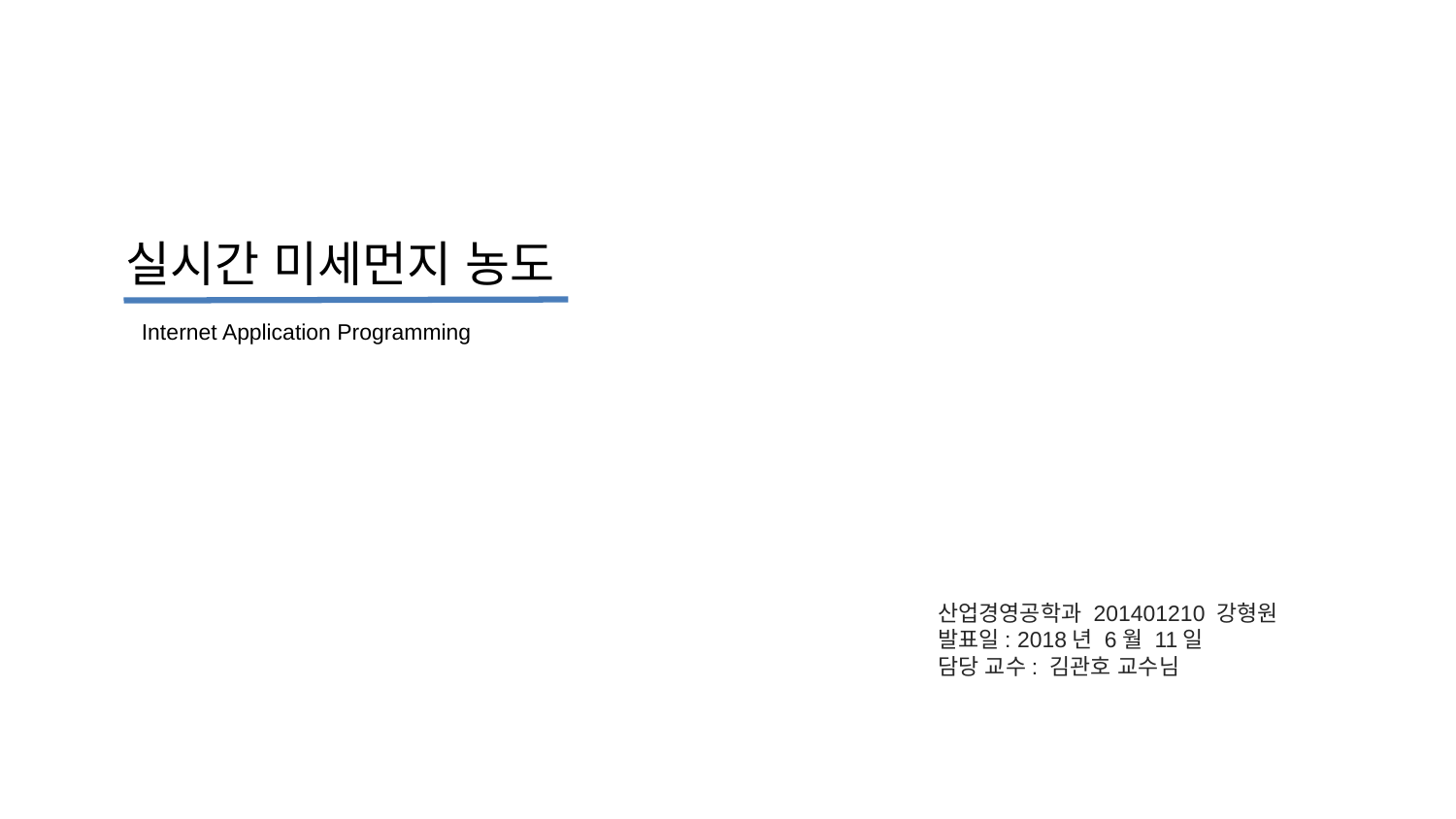

실시간 미세먼지 농도
Internet Application Programming
산업경영공학과 201401210 강형원
발표일: 2018년 6월 11일
담당 교수: 김관호 교수님